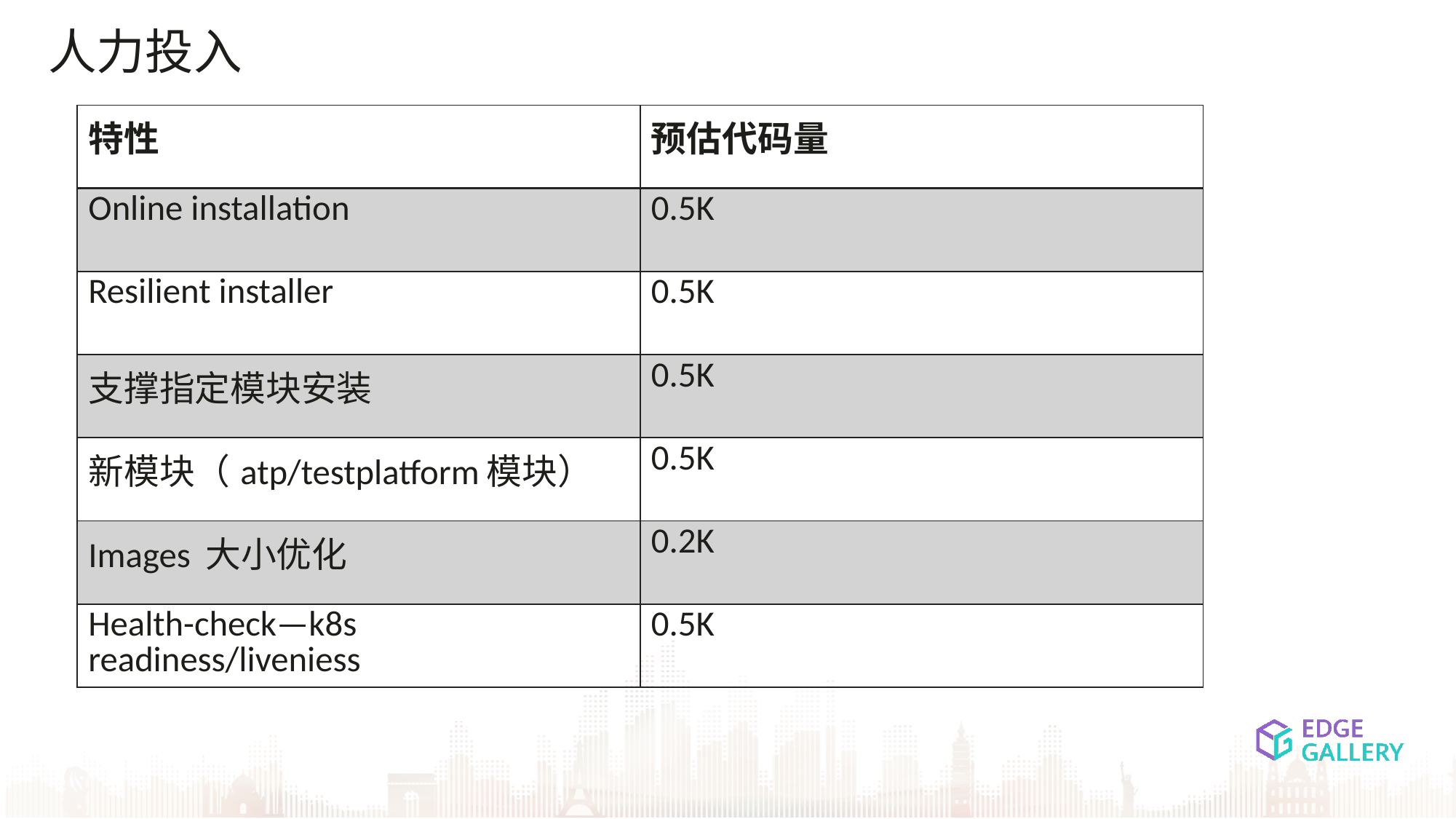

人力投入
| 特性 | 预估代码量 |
| --- | --- |
| Online installation | 0.5K |
| Resilient installer | 0.5K |
| 支撑指定模块安装 | 0.5K |
| 新模块（atp/testplatform模块） | 0.5K |
| Images 大小优化 | 0.2K |
| Health-check—k8s readiness/liveniess | 0.5K |